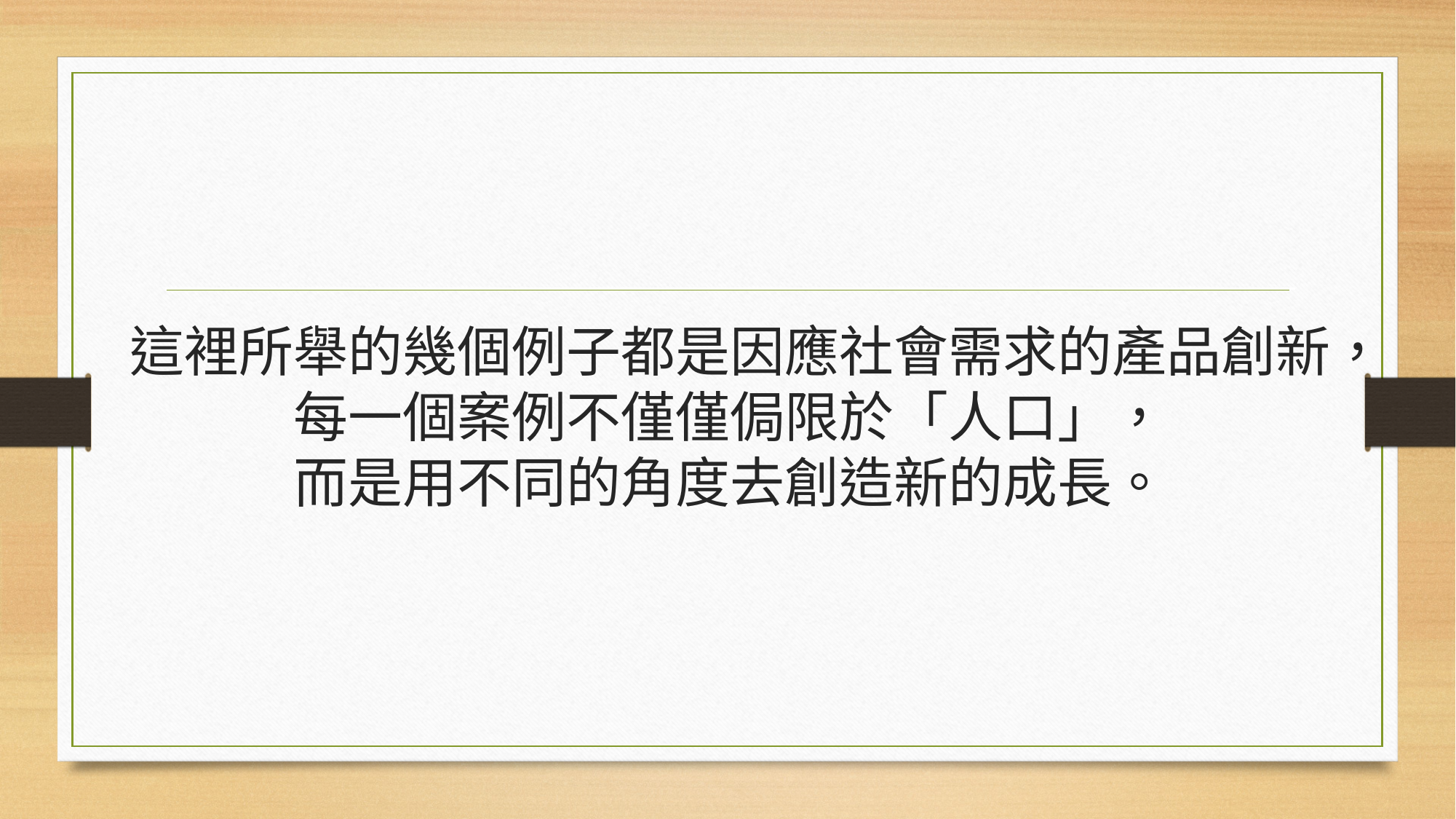

# 這裡所舉的幾個例子都是因應社會需求的產品創新，每一個案例不僅僅侷限於「人口」， 而是用不同的角度去創造新的成長。